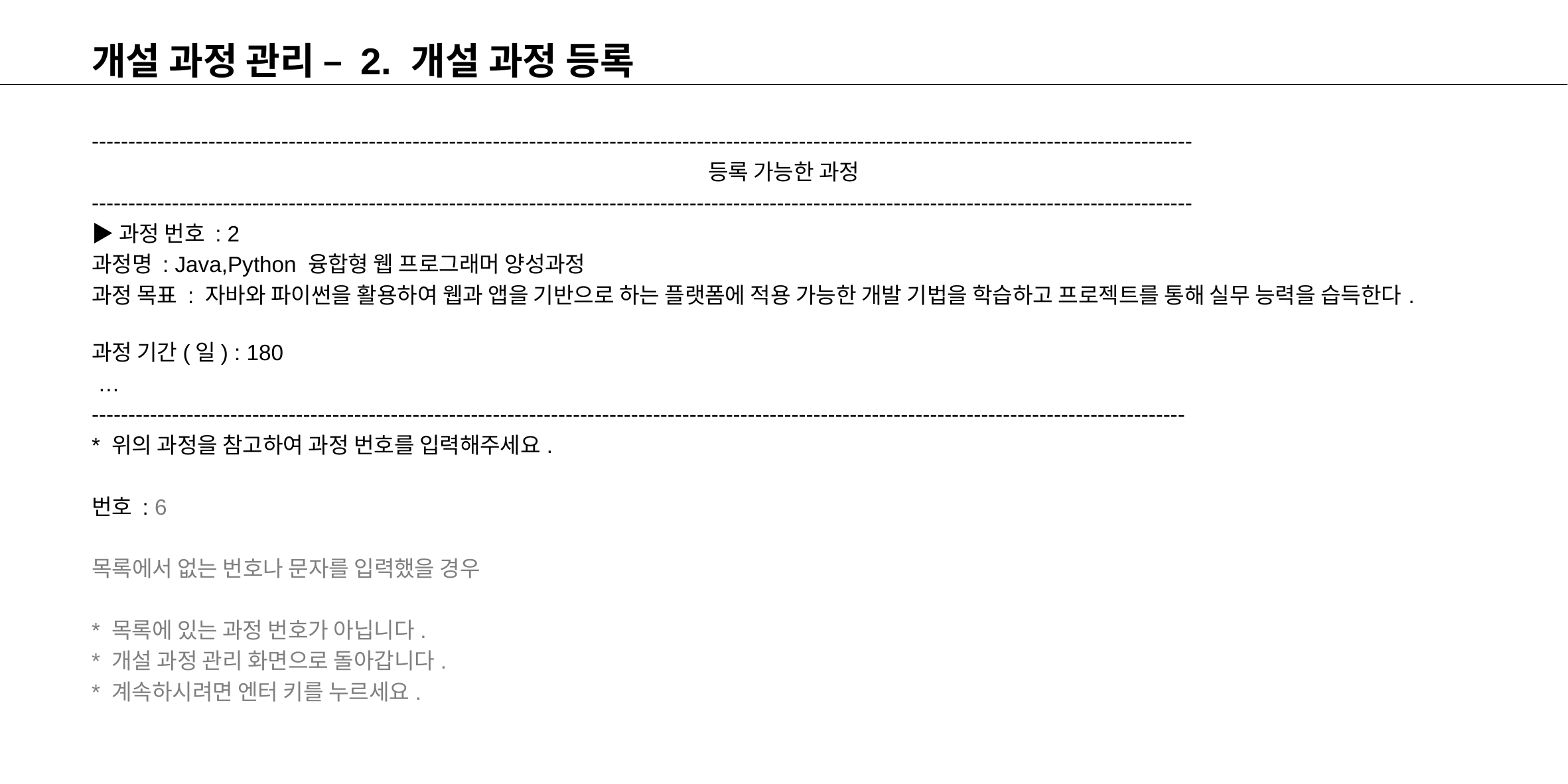

# 개설 과정 관리 – 2. 개설 과정 등록
-------------------------------------------------------------------------------------------------------------------------------------------------------
등록 가능한 과정
-------------------------------------------------------------------------------------------------------------------------------------------------------
▶과정 번호 : 2
과정명 : Java,Python 융합형 웹 프로그래머 양성과정
과정 목표 : 자바와 파이썬을 활용하여 웹과 앱을 기반으로 하는 플랫폼에 적용 가능한 개발 기법을 학습하고 프로젝트를 통해 실무 능력을 습득한다.
과정 기간(일) : 180
 …
------------------------------------------------------------------------------------------------------------------------------------------------------
* 위의 과정을 참고하여 과정 번호를 입력해주세요.

번호 : 6

목록에서 없는 번호나 문자를 입력했을 경우

* 목록에 있는 과정 번호가 아닙니다.
* 개설 과정 관리 화면으로 돌아갑니다.
* 계속하시려면 엔터 키를 누르세요.